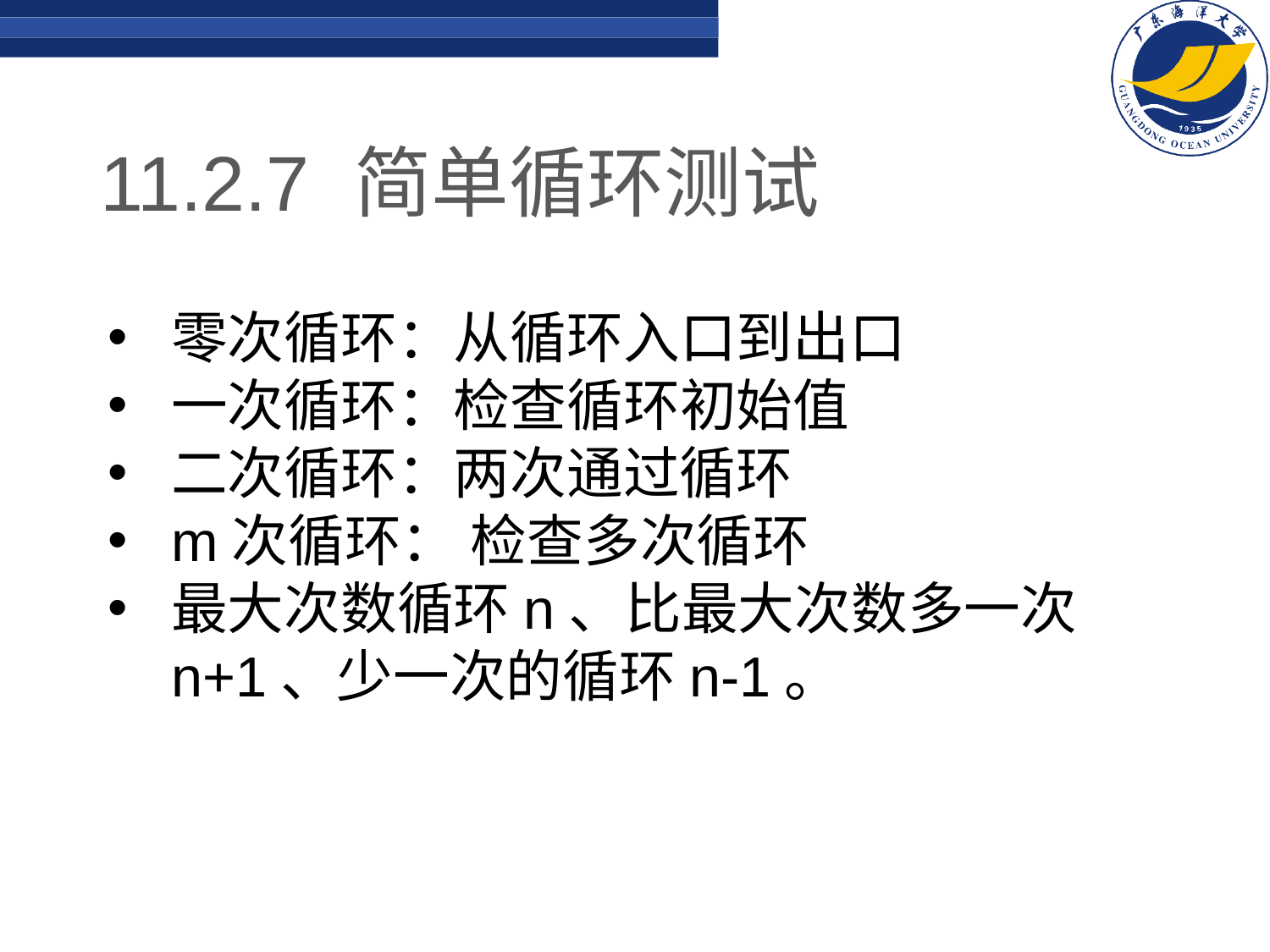

# 11.2.7	简单循环测试
零次循环：从循环入口到出口
一次循环：检查循环初始值
二次循环：两次通过循环
m次循环： 检查多次循环
最大次数循环n、比最大次数多一次n+1、少一次的循环n-1。
32